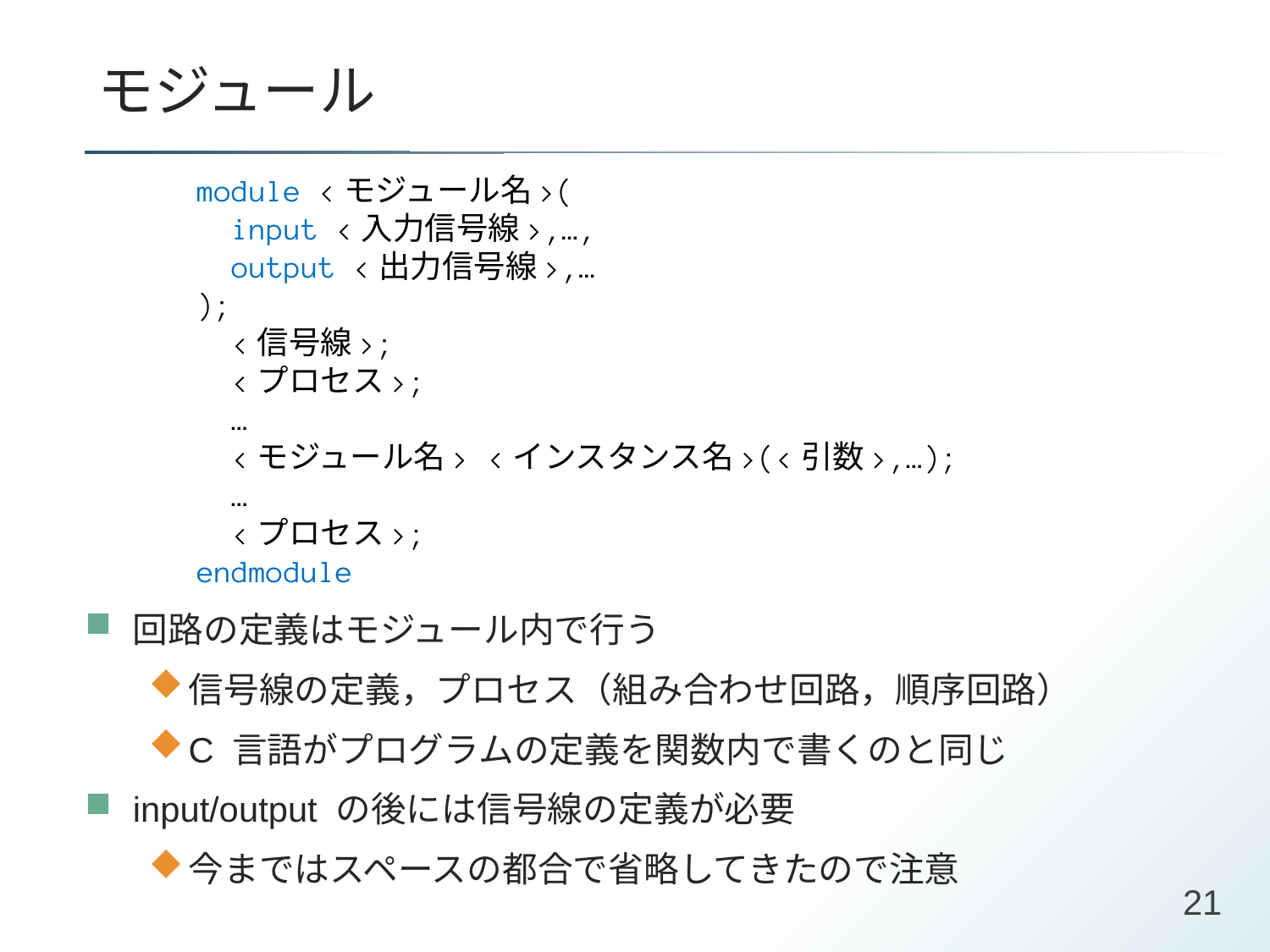

# モジュール
module <モジュール名>(
  input <入力信号線>,…,
  output <出力信号線>,…
);
  <信号線>;
  <プロセス>;
  …
  <モジュール名> <インスタンス名>(<引数>,…);
  …
  <プロセス>;
endmodule
回路の定義はモジュール内で行う
信号線の定義，プロセス（組み合わせ回路，順序回路）
C 言語がプログラムの定義を関数内で書くのと同じ
input/output の後には信号線の定義が必要
今まではスペースの都合で省略してきたので注意
21